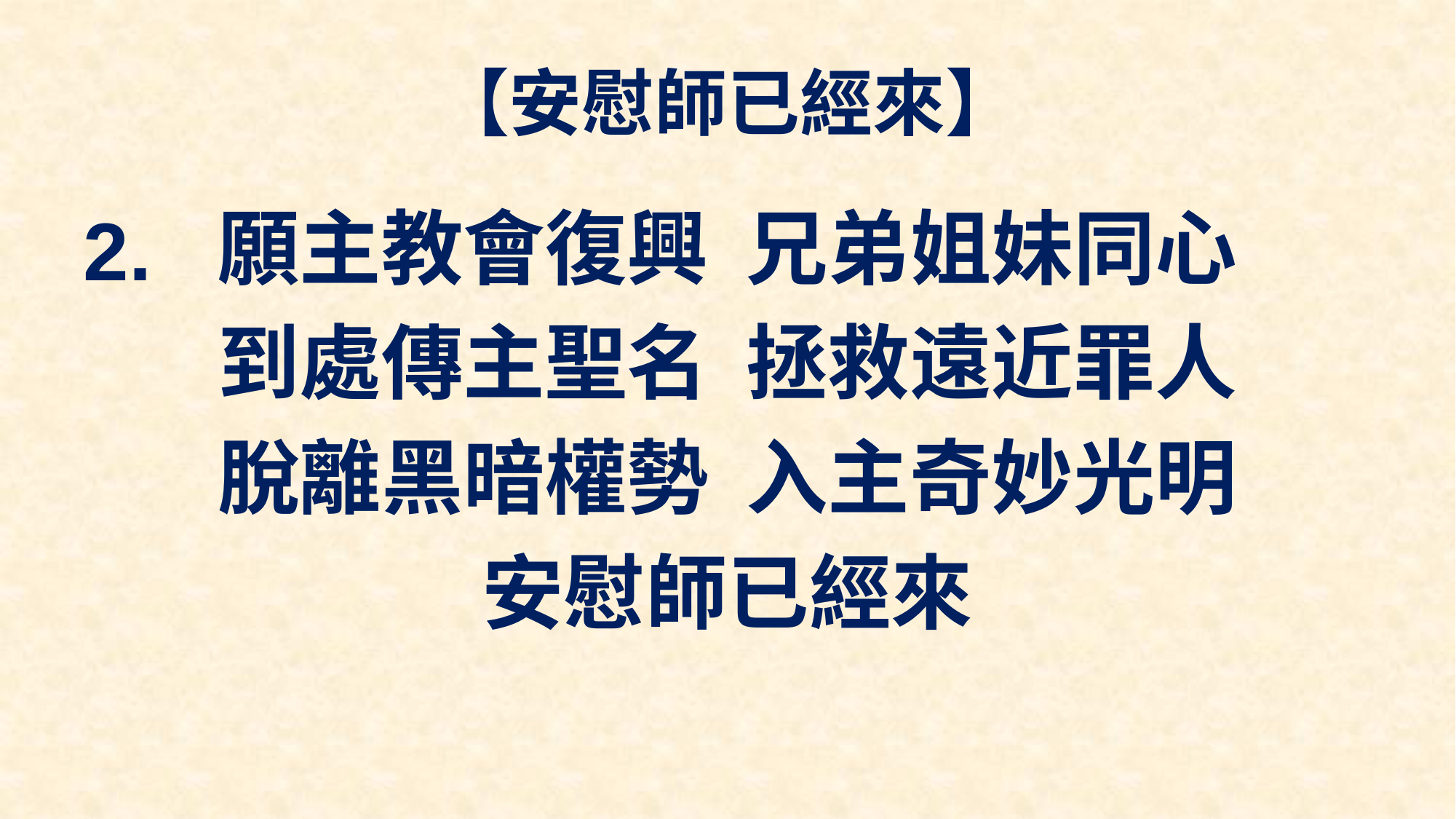

# 【安慰師已經來】
願主教會復興  兄弟姐妹同心
到處傳主聖名  拯救遠近罪人
脫離黑暗權勢  入主奇妙光明
安慰師已經來
2.